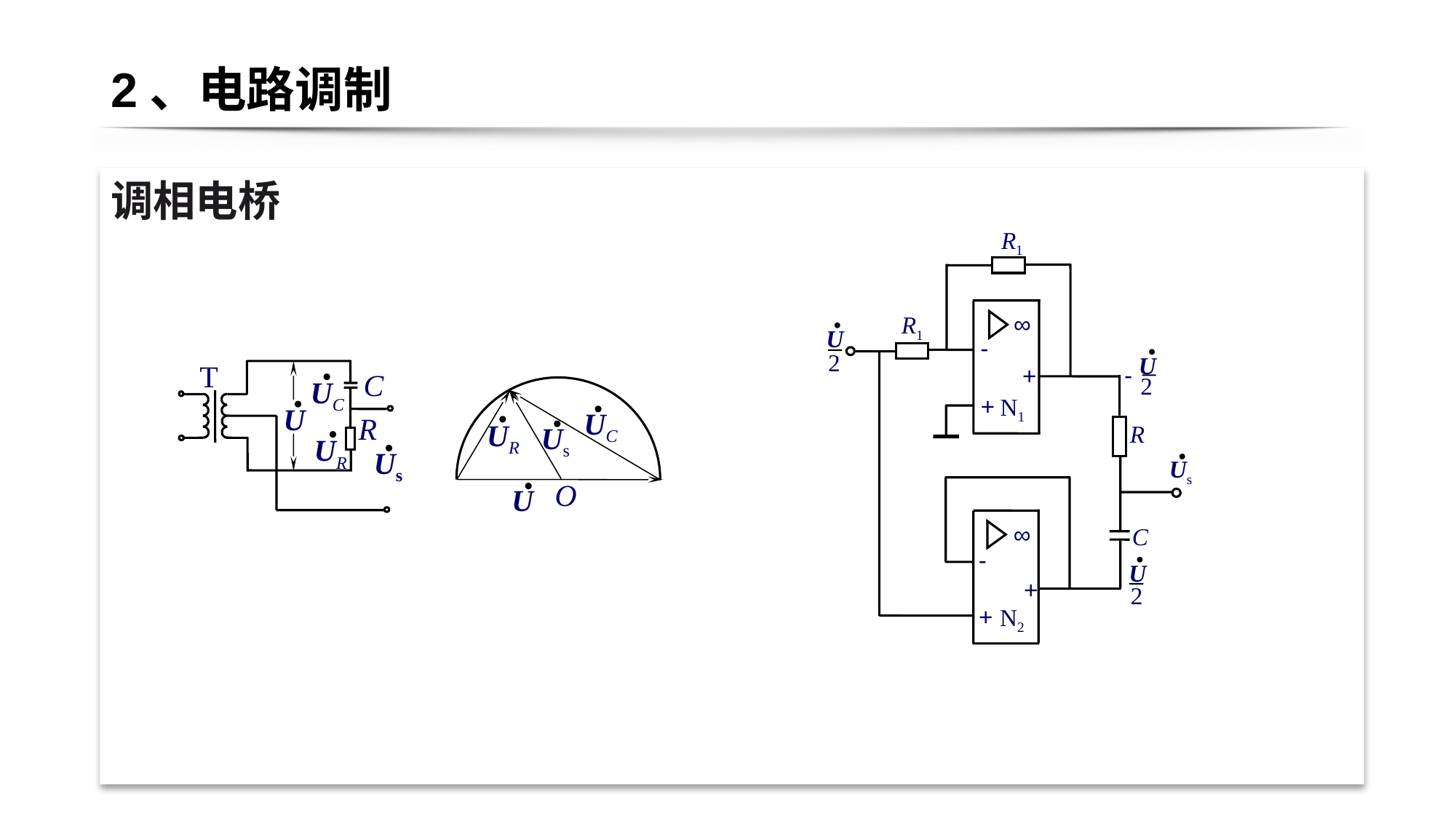

# 2、电路调制
调相电桥
R1

R1
∞

U

-
2

U

-
+
2

+
N1

R

Us

C
∞

-
U

2
+

+
N2

T

C

UC

U
UC

R

UR
Us

UR

Us

O
U